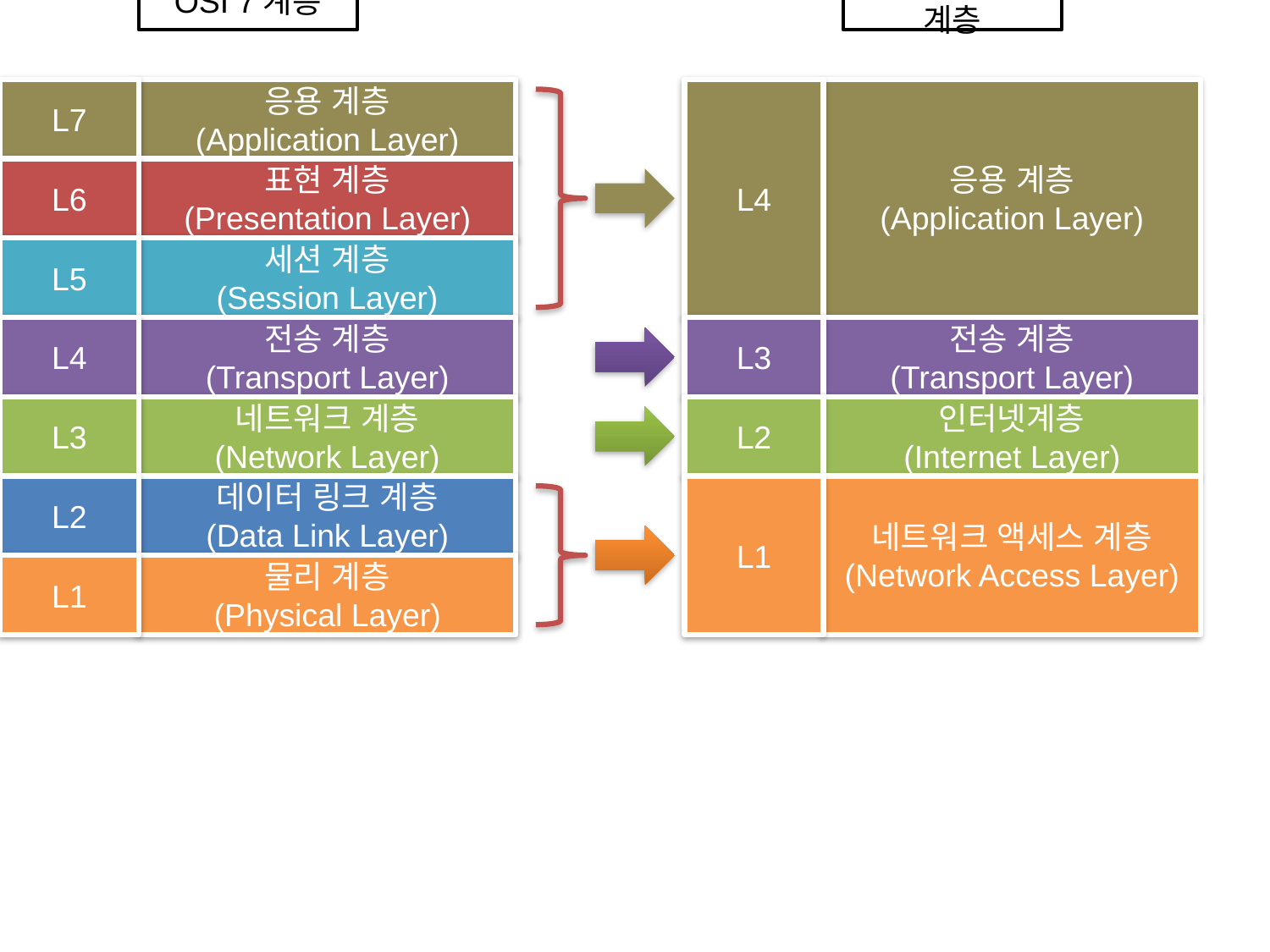

OSI 7계층
TCP/IP 4계층
L7
응용 계층
(Application Layer)
L4
응용 계층
(Application Layer)

L6
표현 계층
(Presentation Layer)

L5
세션 계층
(Session Layer)
L4
전송 계층
(Transport Layer)
L3
전송 계층
(Transport Layer)

L3
네트워크 계층
(Network Layer)
L2
인터넷계층
(Internet Layer)

L2
데이터 링크 계층
(Data Link Layer)
L1
네트워크 액세스 계층
(Network Access Layer)

L1
물리 계층
(Physical Layer)